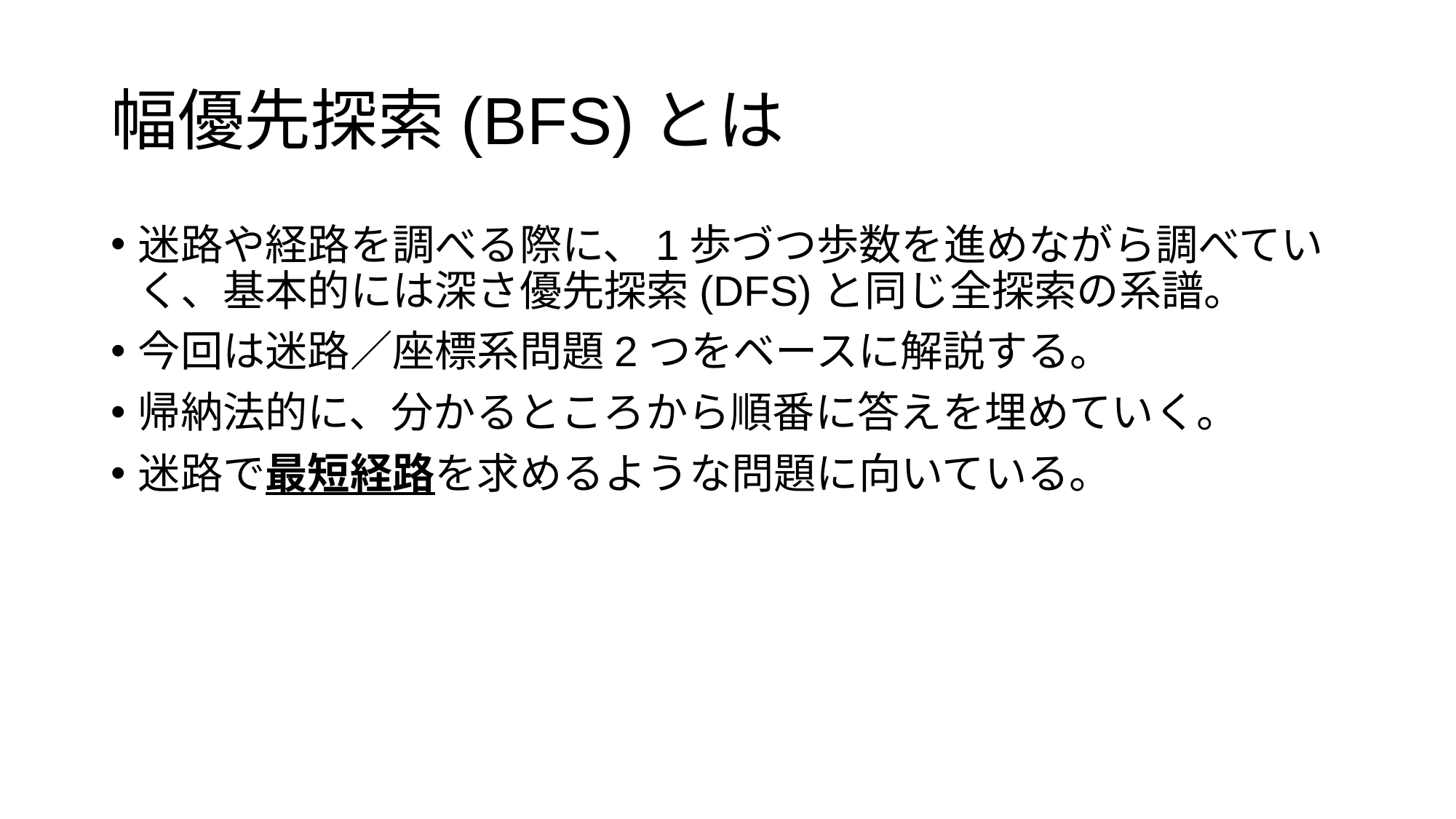

# 幅優先探索(BFS)とは
迷路や経路を調べる際に、1歩づつ歩数を進めながら調べていく、基本的には深さ優先探索(DFS)と同じ全探索の系譜。
今回は迷路／座標系問題2つをベースに解説する。
帰納法的に、分かるところから順番に答えを埋めていく。
迷路で最短経路を求めるような問題に向いている。